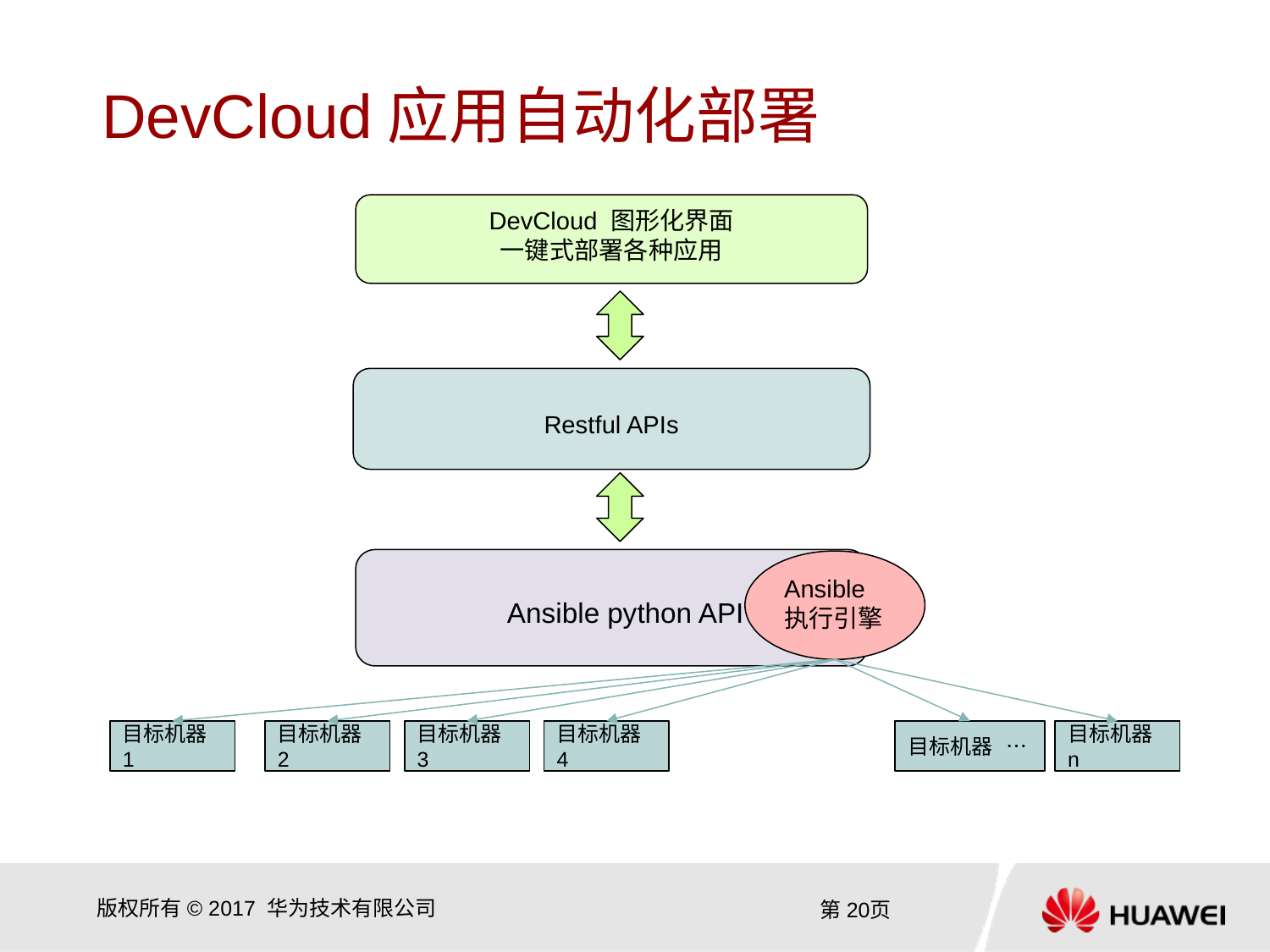

# DevCloud应用自动化部署
DevCloud 图形化界面
一键式部署各种应用

Restful APIs

                 Ansible python API

Ansible
执行引擎
目标机器1
目标机器2
目标机器3
目标机器4
目标机器   …
目标机器n